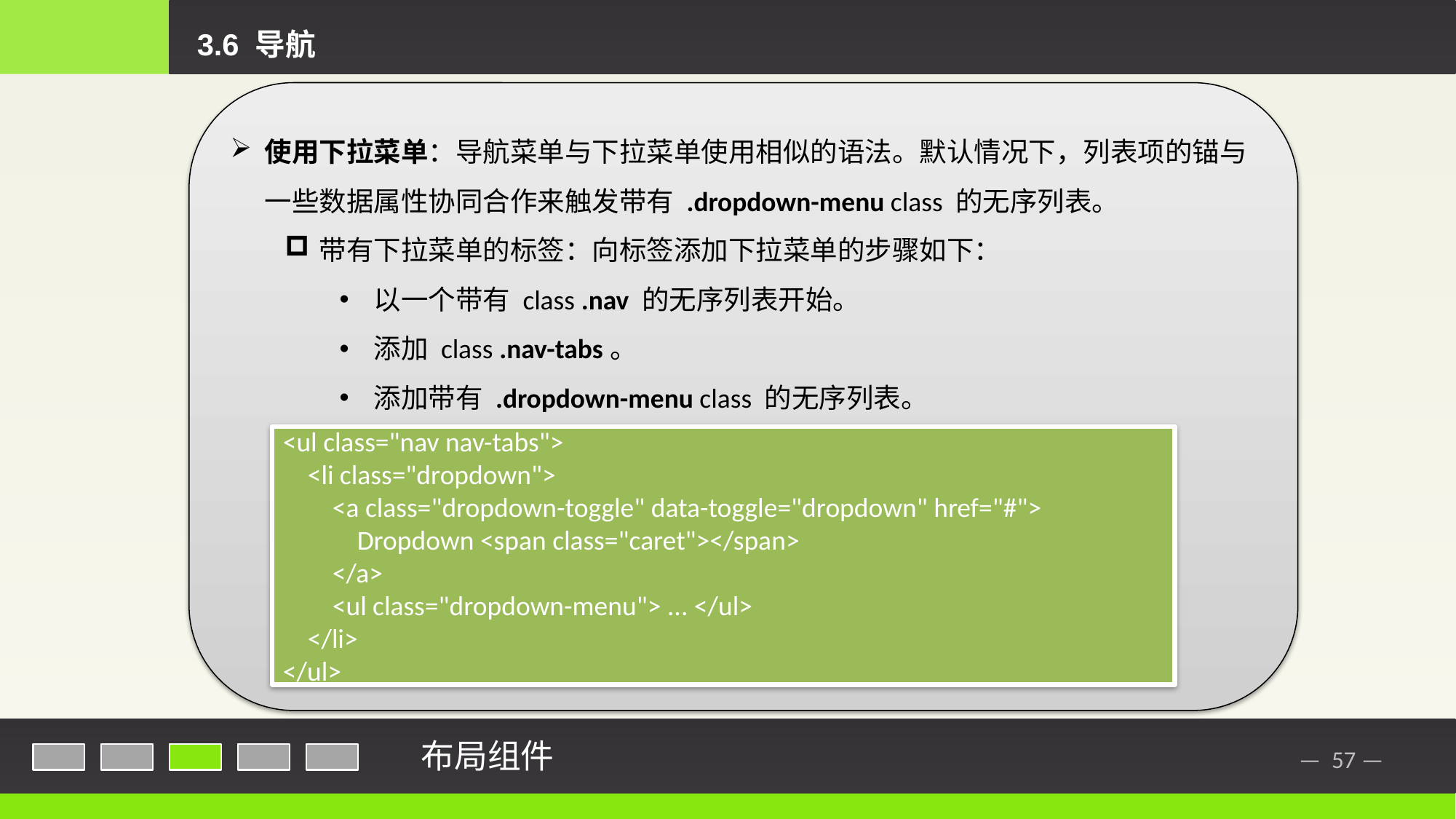

3.6 导航
使用下拉菜单：导航菜单与下拉菜单使用相似的语法。默认情况下，列表项的锚与一些数据属性协同合作来触发带有 .dropdown-menu class 的无序列表。
带有下拉菜单的标签：向标签添加下拉菜单的步骤如下：
以一个带有 class .nav 的无序列表开始。
添加 class .nav-tabs。
添加带有 .dropdown-menu class 的无序列表。
<ul class="nav nav-tabs">
    <li class="dropdown">
        <a class="dropdown-toggle" data-toggle="dropdown" href="#">
            Dropdown <span class="caret"></span>
        </a>
        <ul class="dropdown-menu"> ... </ul>
    </li>
</ul>